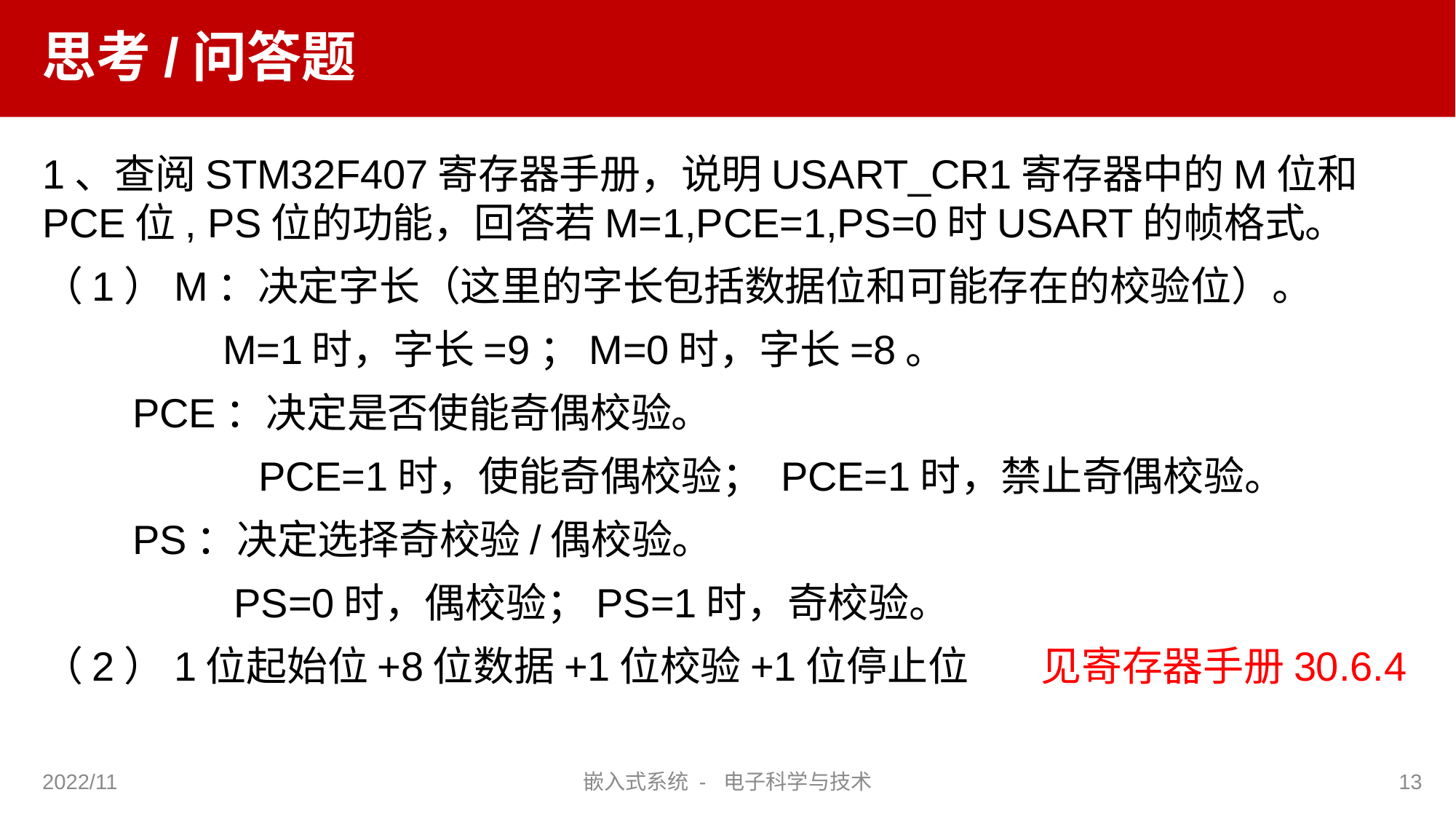

# 思考/问答题
1、查阅STM32F407寄存器手册，说明USART_CR1寄存器中的M位和PCE位, PS位的功能，回答若M=1,PCE=1,PS=0时USART的帧格式。
（1）M：决定字长（这里的字长包括数据位和可能存在的校验位）。
                M=1时，字长=9；M=0时，字长=8。
        PCE：决定是否使能奇偶校验。
       PCE=1时，使能奇偶校验； PCE=1时，禁止奇偶校验。
        PS：决定选择奇校验/偶校验。
                 PS=0时，偶校验；PS=1时，奇校验。
（2）1位起始位+8位数据+1位校验+1位停止位        见寄存器手册30.6.4
2022/11
嵌入式系统 -  电子科学与技术
13